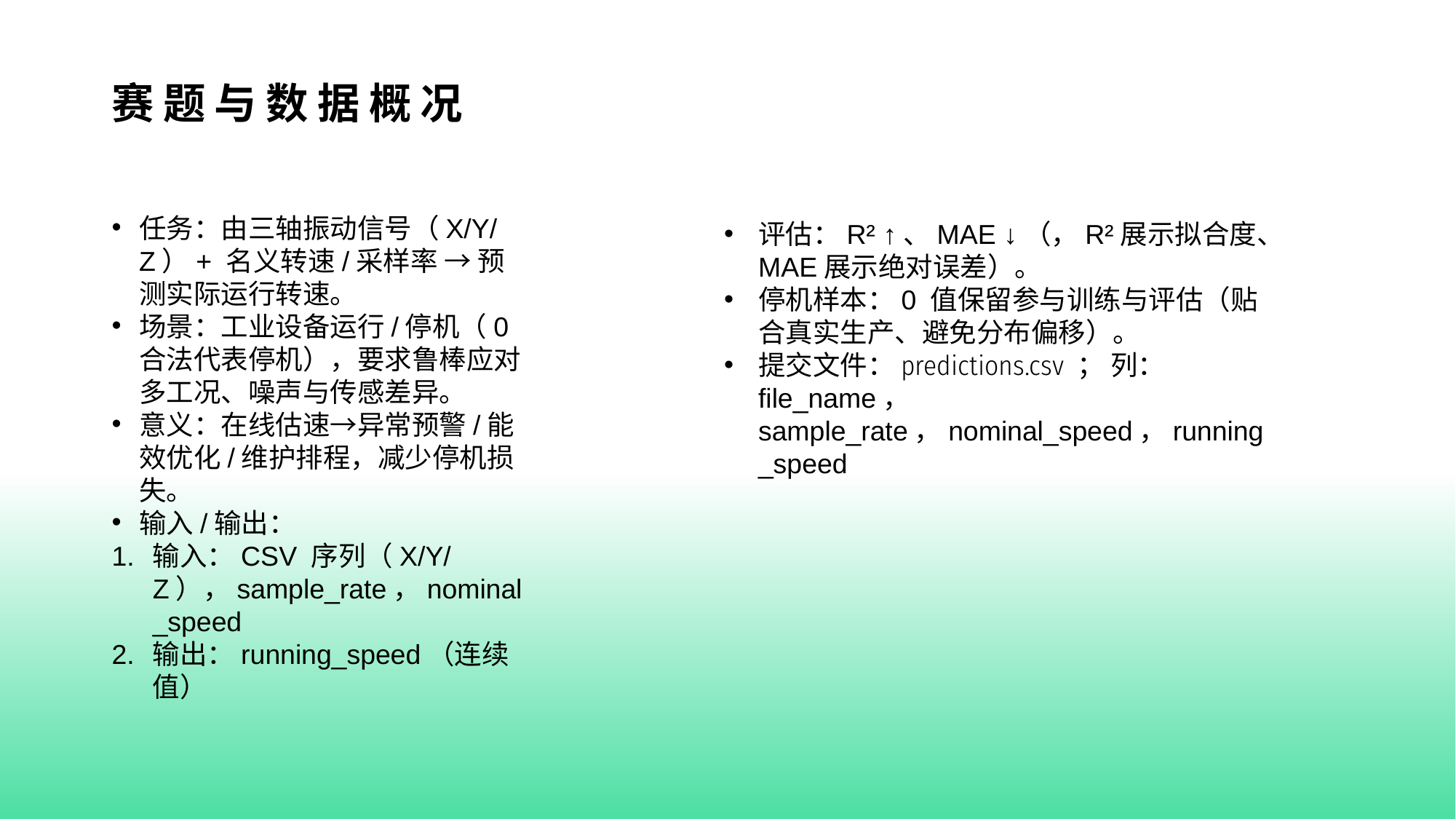

# 赛题与数据概况
评估：R² ↑、MAE ↓（，R²展示拟合度、MAE展示绝对误差）。
停机样本：0 值保留参与训练与评估（贴合真实生产、避免分布偏移）。
提交文件：predictions.csv ； 列：file_name，  sample_rate，nominal_speed，running_speed
任务：由三轴振动信号（X/Y/Z）+ 名义转速/采样率 → 预测实际运行转速。
场景：工业设备运行/停机（0 合法代表停机），要求鲁棒应对多工况、噪声与传感差异。
意义：在线估速→异常预警/能效优化/维护排程，减少停机损失。
输入/输出：
输入：CSV 序列（X/Y/Z），sample_rate，nominal_speed
输出：running_speed（连续值）